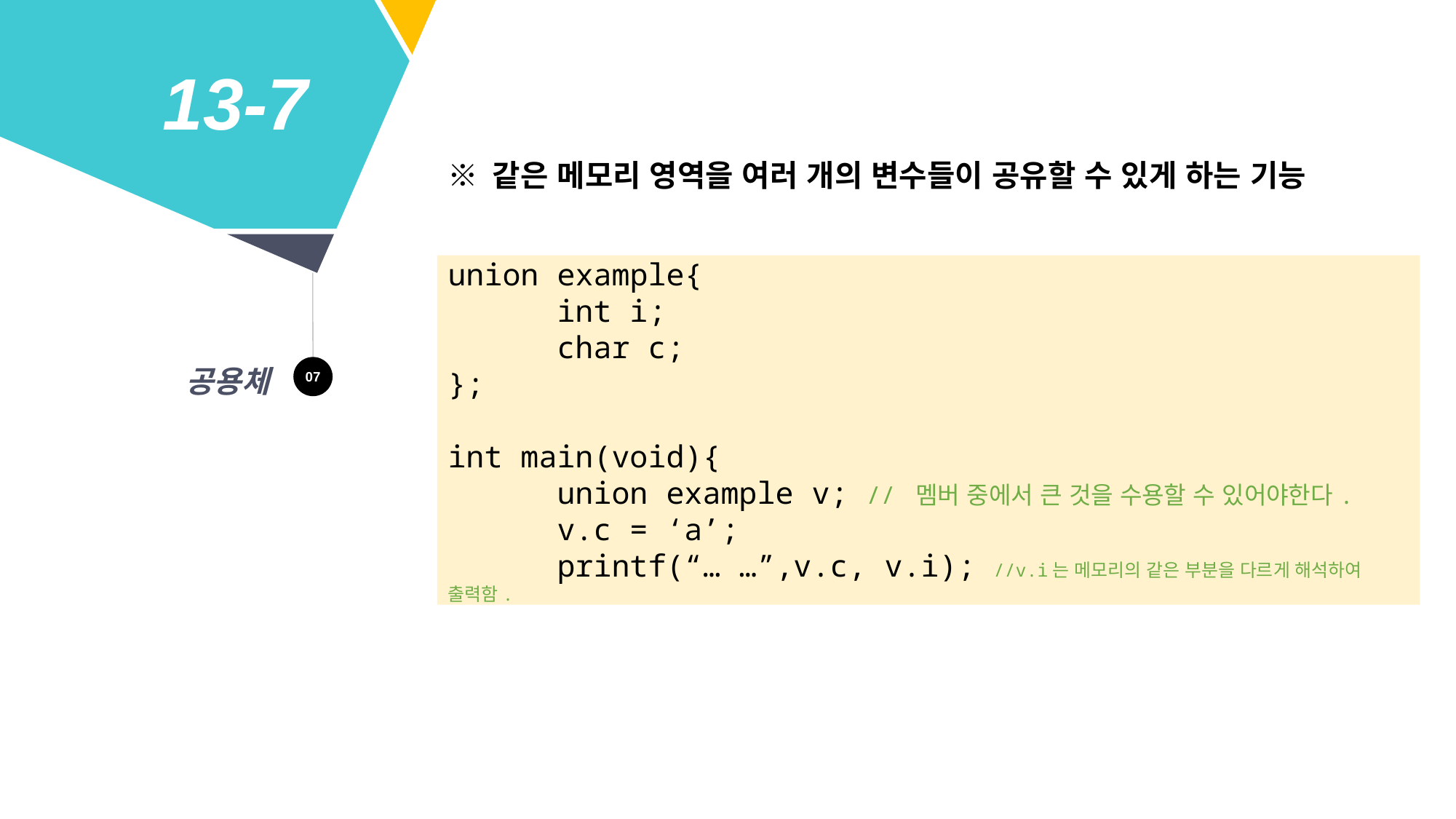

13-7
※ 같은 메모리 영역을 여러 개의 변수들이 공유할 수 있게 하는 기능
union example{
	int i;
	char c;
};

int main(void){
	union example v; // 멤버 중에서 큰 것을 수용할 수 있어야한다.
	v.c = ‘a’;
	printf(“… …”,v.c, v.i); //v.i는 메모리의 같은 부분을 다르게 해석하여 출력함.
07
공용체